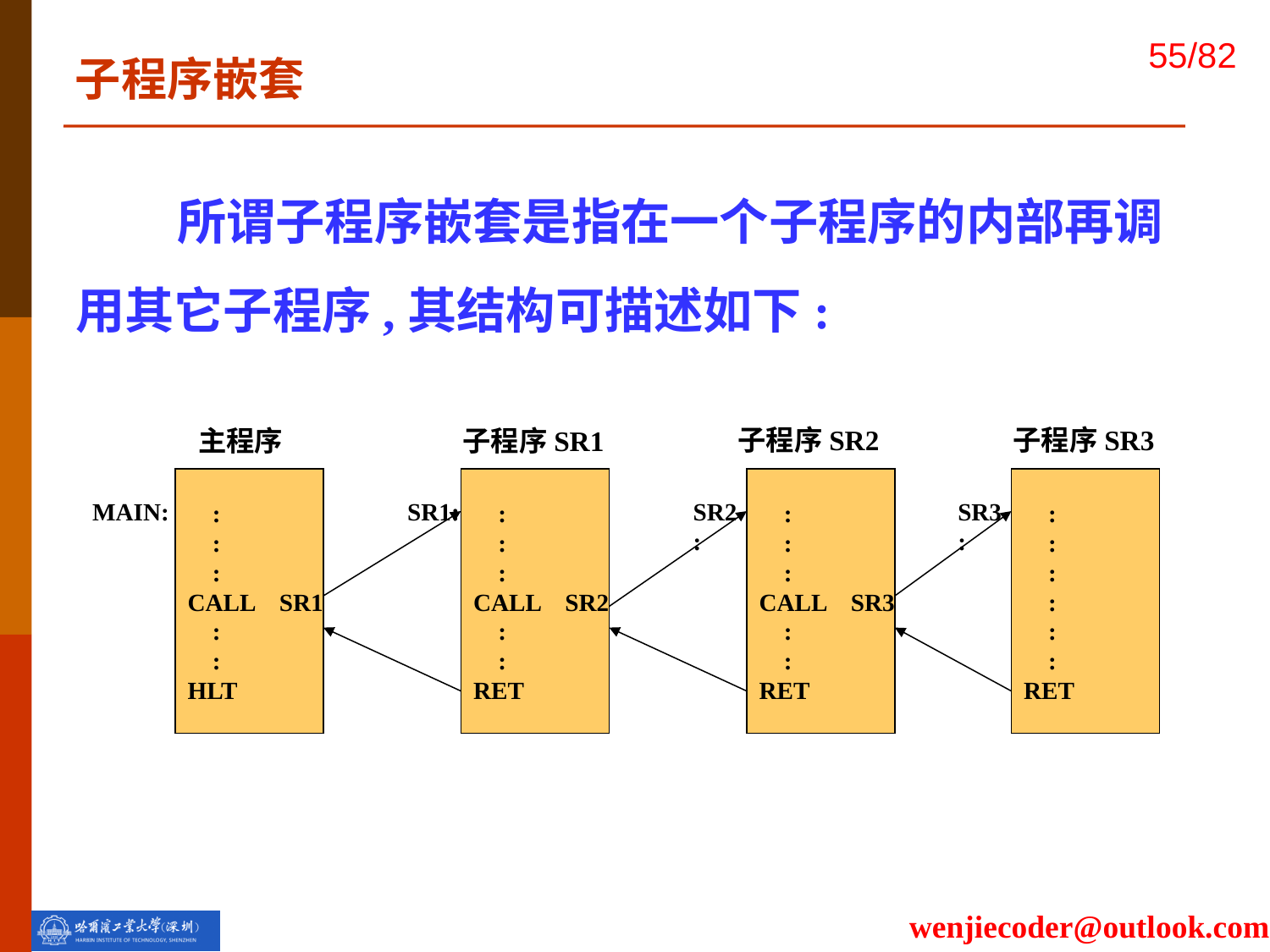

子程序嵌套
        所谓子程序嵌套是指在一个子程序的内部再调用其它子程序,其结构可描述如下:
子程序SR2
子程序SR3
主程序
子程序SR1
    :
    :
    :
CALL    SR1
    :
    :
HLT
    :
    :
    :
CALL    SR2
    :
    :
RET
    :
    :
    :
CALL    SR3
    :
    :
RET
    :
    :
    :
    :
    :
    :
RET
MAIN:
SR1:
SR2:
SR3: